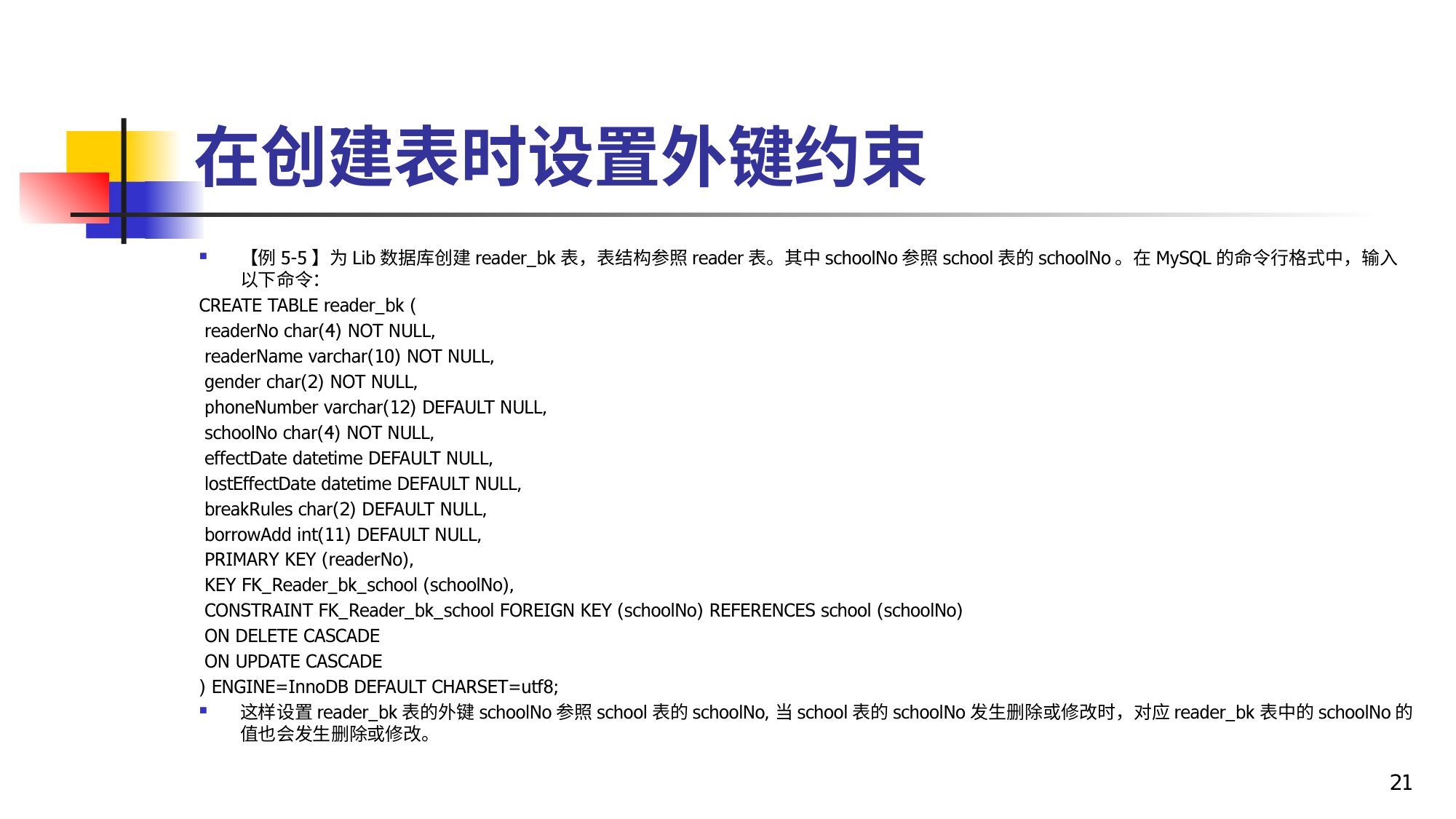

# 在创建表时设置外键约束
【例5-5】为Lib数据库创建reader_bk表，表结构参照reader表。其中schoolNo参照school表的schoolNo。在MySQL的命令行格式中，输入以下命令：
CREATE TABLE reader_bk (
 readerNo char(4) NOT NULL,
 readerName varchar(10) NOT NULL,
 gender char(2) NOT NULL,
 phoneNumber varchar(12) DEFAULT NULL,
 schoolNo char(4) NOT NULL,
 effectDate datetime DEFAULT NULL,
 lostEffectDate datetime DEFAULT NULL,
 breakRules char(2) DEFAULT NULL,
 borrowAdd int(11) DEFAULT NULL,
 PRIMARY KEY (readerNo),
 KEY FK_Reader_bk_school (schoolNo),
 CONSTRAINT FK_Reader_bk_school FOREIGN KEY (schoolNo) REFERENCES school (schoolNo)
 ON DELETE CASCADE
 ON UPDATE CASCADE
) ENGINE=InnoDB DEFAULT CHARSET=utf8;
这样设置reader_bk表的外键schoolNo参照school表的schoolNo,当school表的schoolNo发生删除或修改时，对应reader_bk表中的schoolNo的值也会发生删除或修改。

21